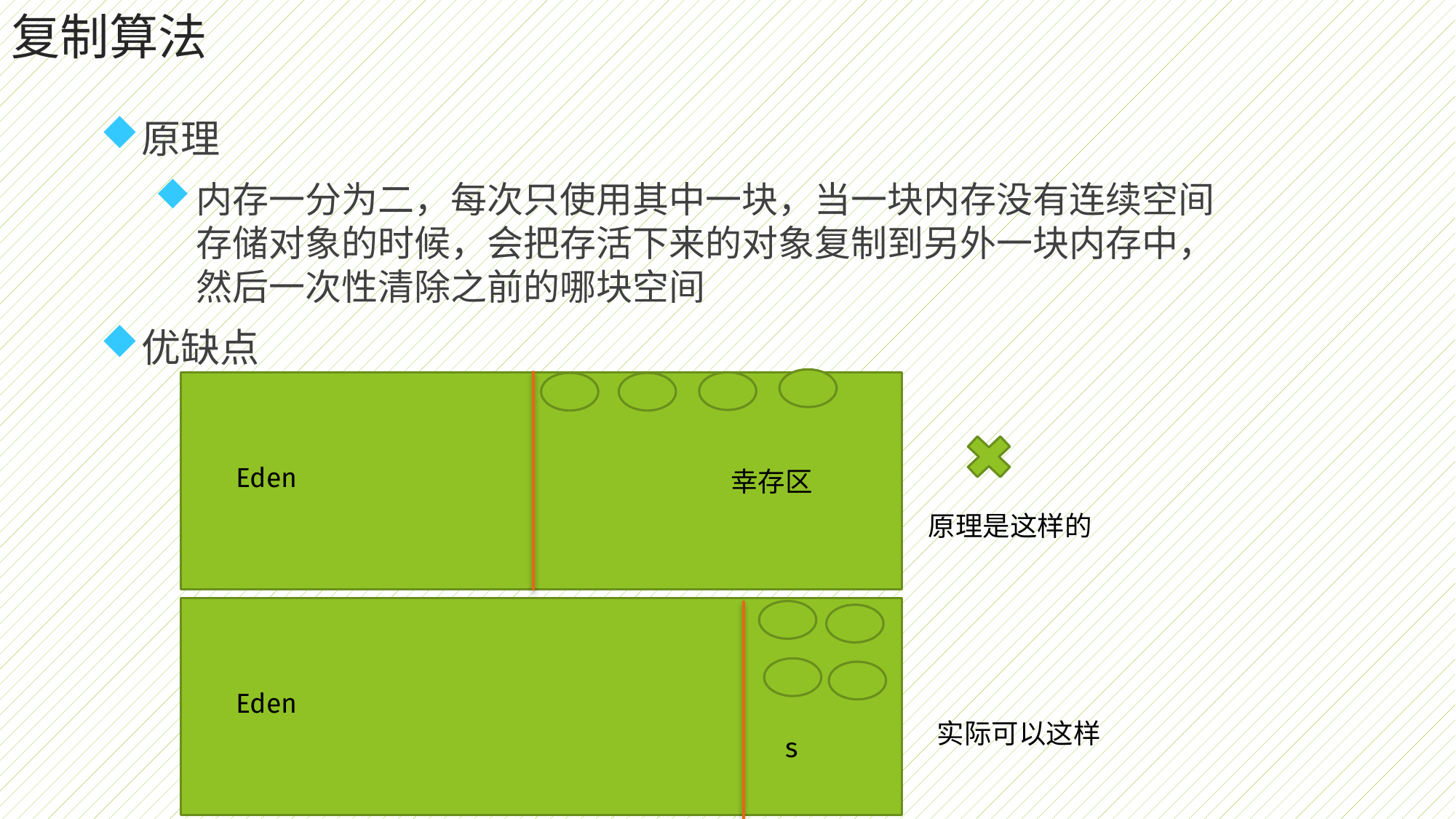

# 复制算法
原理
内存一分为二，每次只使用其中一块，当一块内存没有连续空间存储对象的时候，会把存活下来的对象复制到另外一块内存中，然后一次性清除之前的哪块空间
优缺点

Eden
幸存区
原理是这样的

Eden
实际可以这样
s